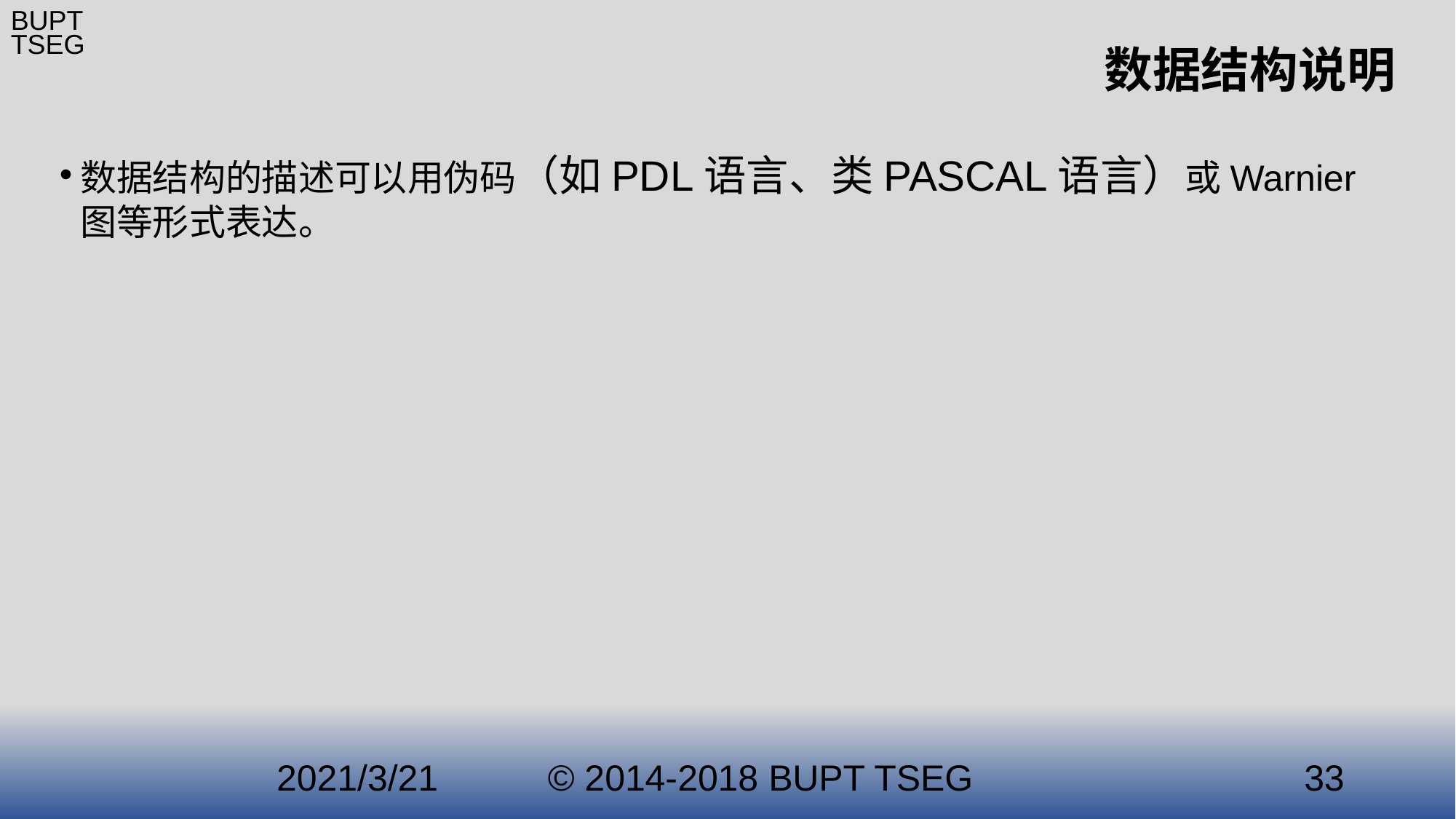

# 数据结构说明
数据结构的描述可以用伪码（如PDL语言、类PASCAL语言）或Warnier图等形式表达。
2021/3/21
© 2014-2018 BUPT TSEG
33